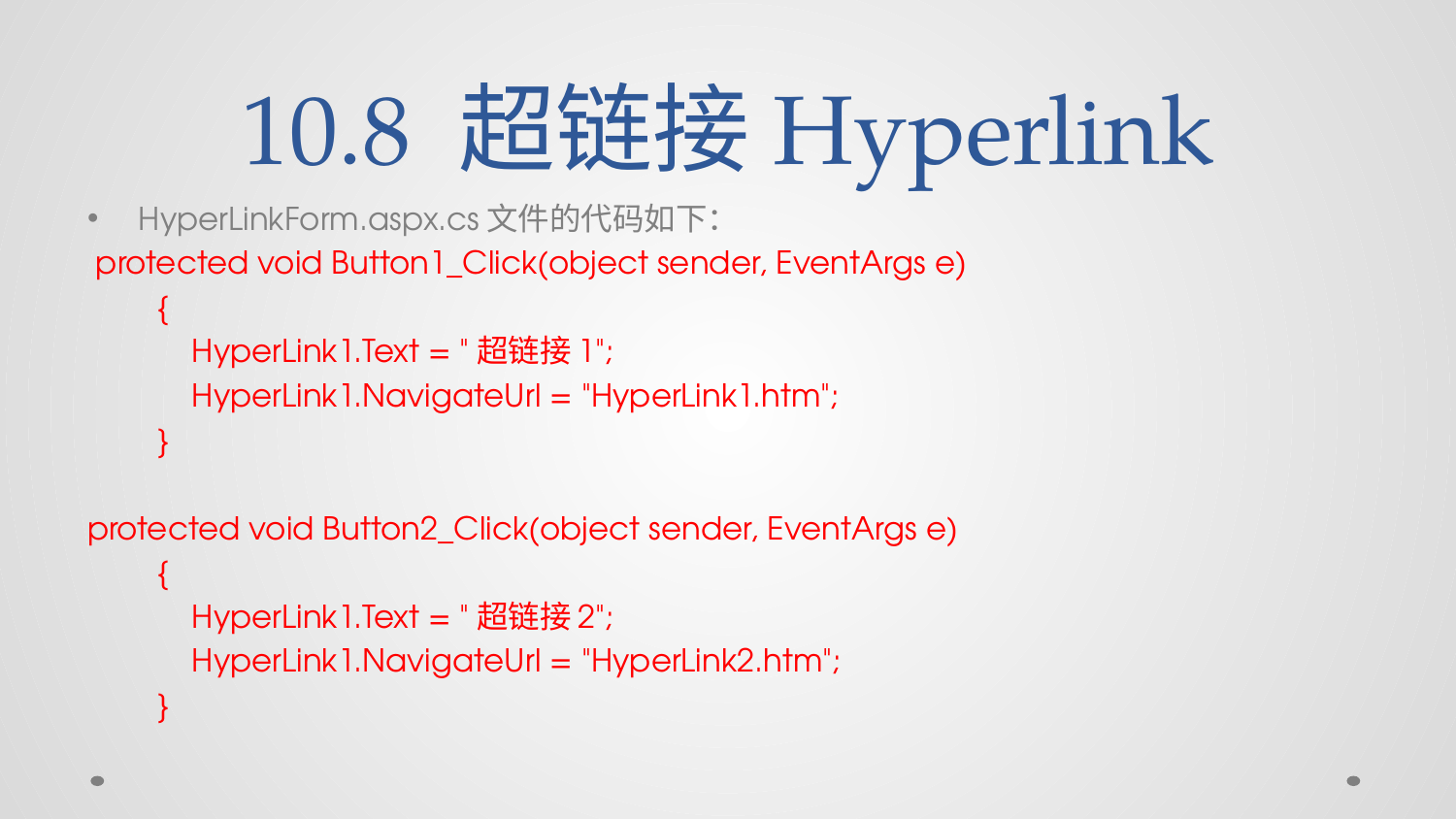

# 10.8 超链接Hyperlink
HyperLinkForm.aspx.cs文件的代码如下：
 protected void Button1_Click(object sender, EventArgs e)
        {
            HyperLink1.Text = "超链接1";
            HyperLink1.NavigateUrl = "HyperLink1.htm";
        }

protected void Button2_Click(object sender, EventArgs e)
        {
            HyperLink1.Text = "超链接2";
            HyperLink1.NavigateUrl = "HyperLink2.htm";
        }